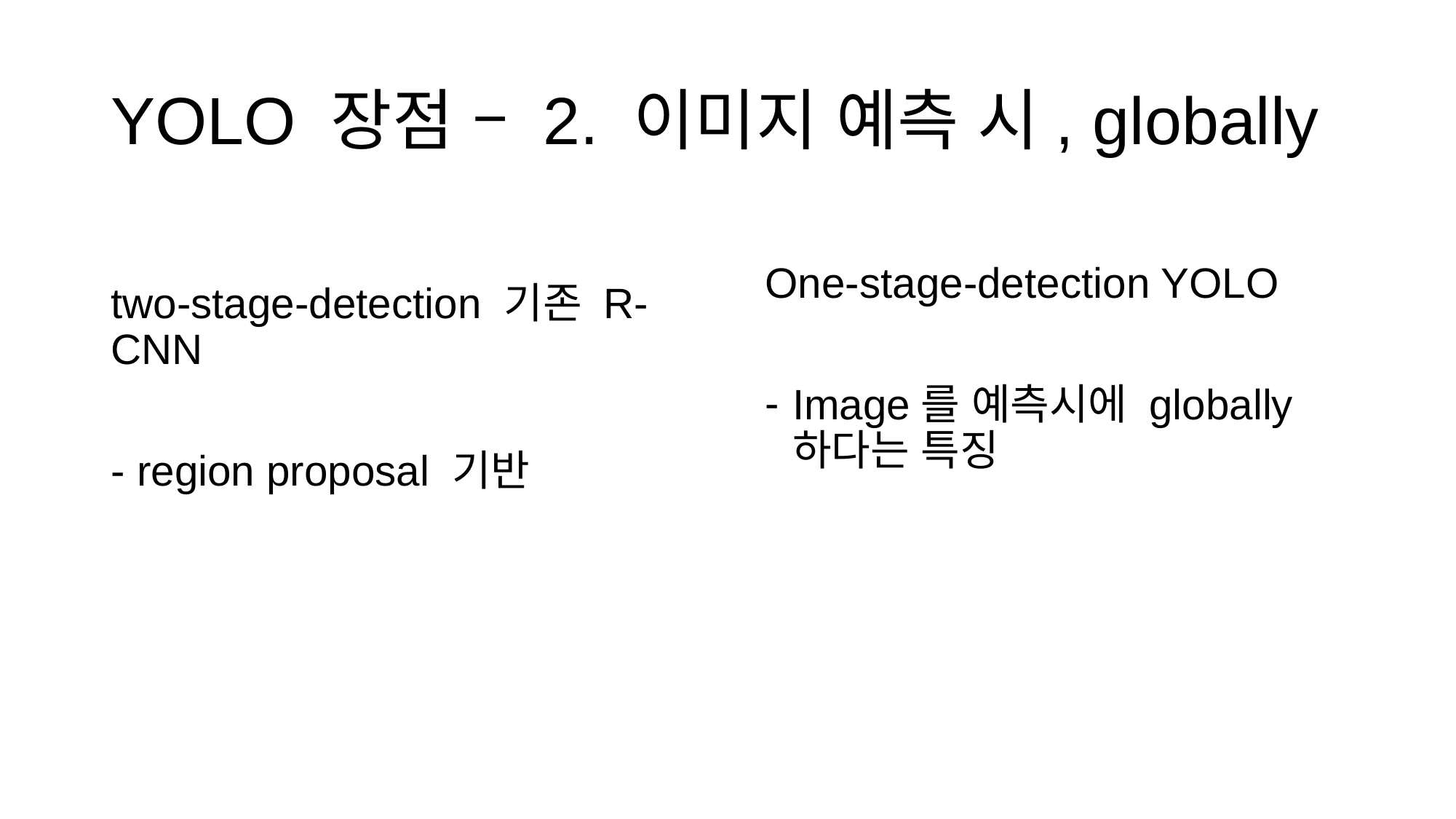

# YOLO 장점 – 2. 이미지 예측 시, globally
One-stage-detection YOLO

Image를 예측시에 globally하다는 특징

two-stage-detection 기존 R-CNN

- region proposal 기반